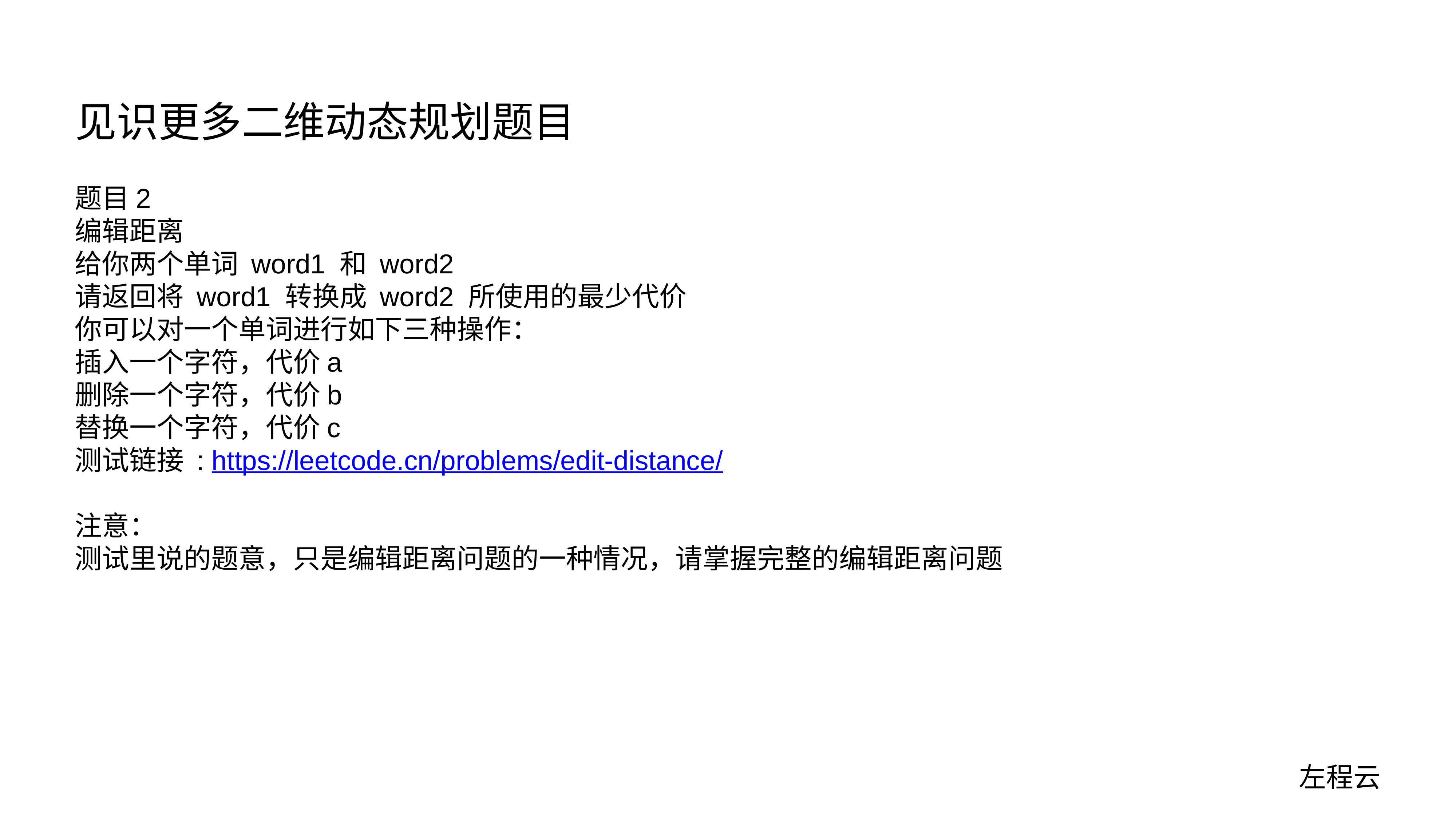

# 见识更多二维动态规划题目
题目2
编辑距离
给你两个单词 word1 和 word2
请返回将 word1 转换成 word2 所使用的最少代价
你可以对一个单词进行如下三种操作：
插入一个字符，代价a
删除一个字符，代价b
替换一个字符，代价c
测试链接 : https://leetcode.cn/problems/edit-distance/

注意：
测试里说的题意，只是编辑距离问题的一种情况，请掌握完整的编辑距离问题
左程云